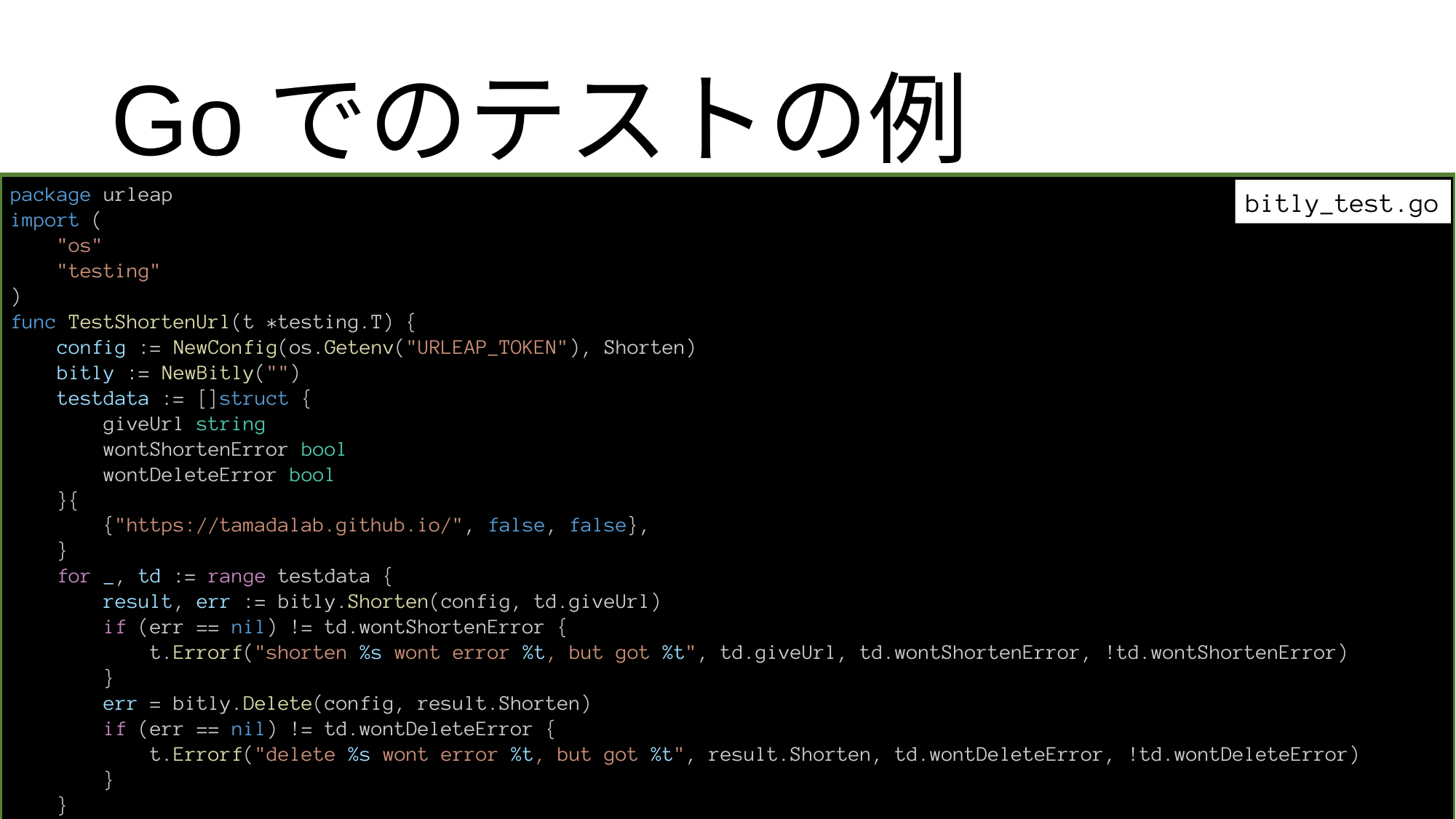

# Goでのテストの例
package urleap
import (
    "os"
    "testing"
)
func TestShortenUrl(t *testing.T) {
    config := NewConfig(os.Getenv("URLEAP_TOKEN"), Shorten)
    bitly := NewBitly("")
    testdata := []struct {
        giveUrl string
        wontShortenError bool
        wontDeleteError bool
    }{
        {"https://tamadalab.github.io/", false, false},
    }
    for _, td := range testdata {
        result, err := bitly.Shorten(config, td.giveUrl)
        if (err == nil) != td.wontShortenError {
            t.Errorf("shorten %s wont error %t, but got %t", td.giveUrl, td.wontShortenError, !td.wontShortenError)
        }
        err = bitly.Delete(config, result.Shorten)
        if (err == nil) != td.wontDeleteError {
            t.Errorf("delete %s wont error %t, but got %t", result.Shorten, td.wontDeleteError, !td.wontDeleteError)
        }
    }
}
bitly_test.go
2023-05-23
8